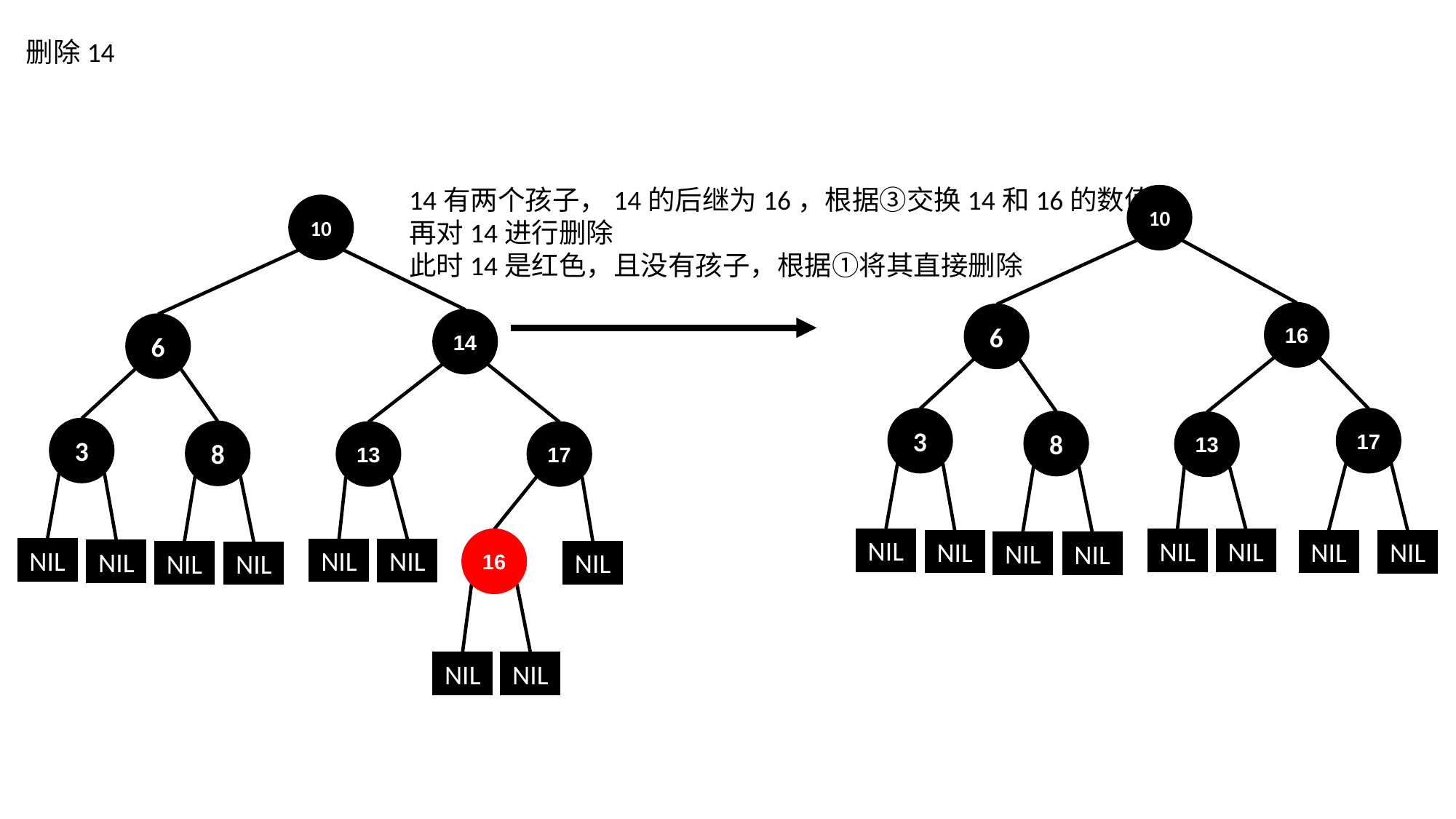

删除14
14有两个孩子，14的后继为16，根据③交换14和16的数值，
再对14进行删除
此时14是红色，且没有孩子，根据①将其直接删除
10
10
16
6
14
6
3
17
8
13
3
8
13
17
16
NIL
NIL
NIL
NIL
NIL
NIL
NIL
NIL
NIL
NIL
NIL
NIL
NIL
NIL
NIL
NIL
NIL